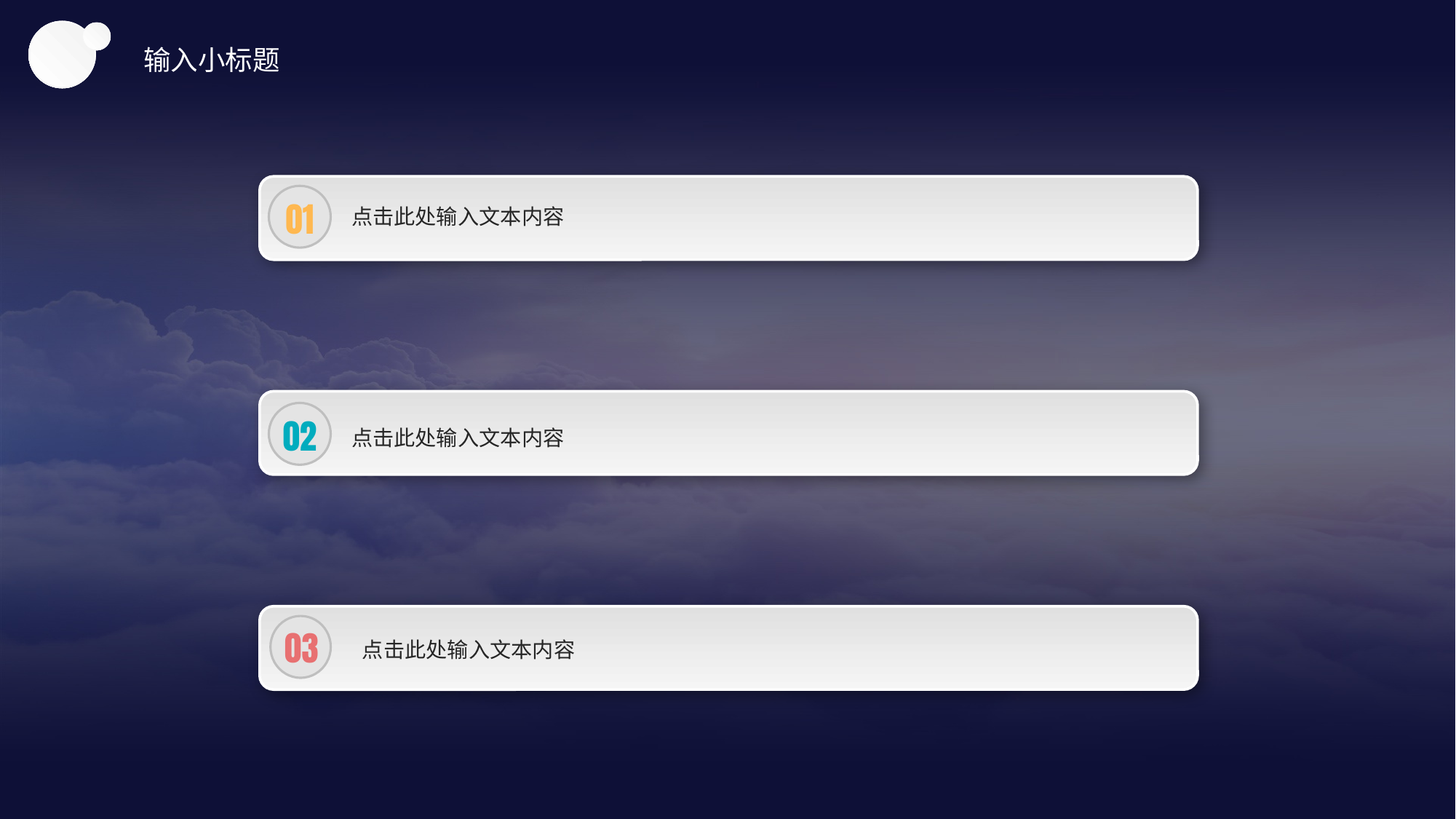

输入小标题

01
点击此处输入文本内容

02
点击此处输入文本内容

03
点击此处输入文本内容